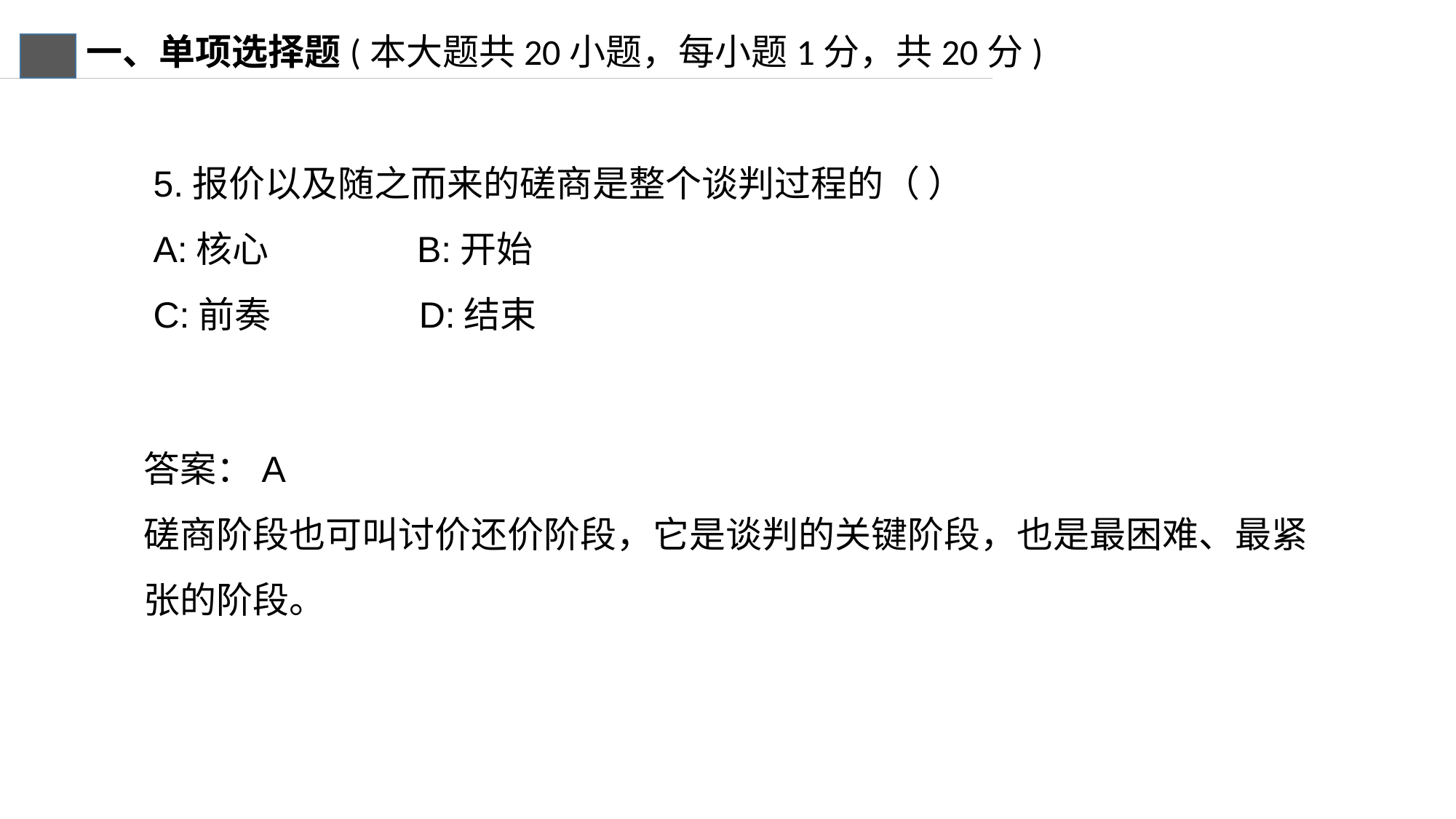

一、单项选择题(本大题共20小题，每小题1分，共20分)

5.报价以及随之而来的磋商是整个谈判过程的（ ）
A:核心                 B:开始
C:前奏                 D:结束
答案：A
磋商阶段也可叫讨价还价阶段，它是谈判的关键阶段，也是最困难、最紧张的阶段。